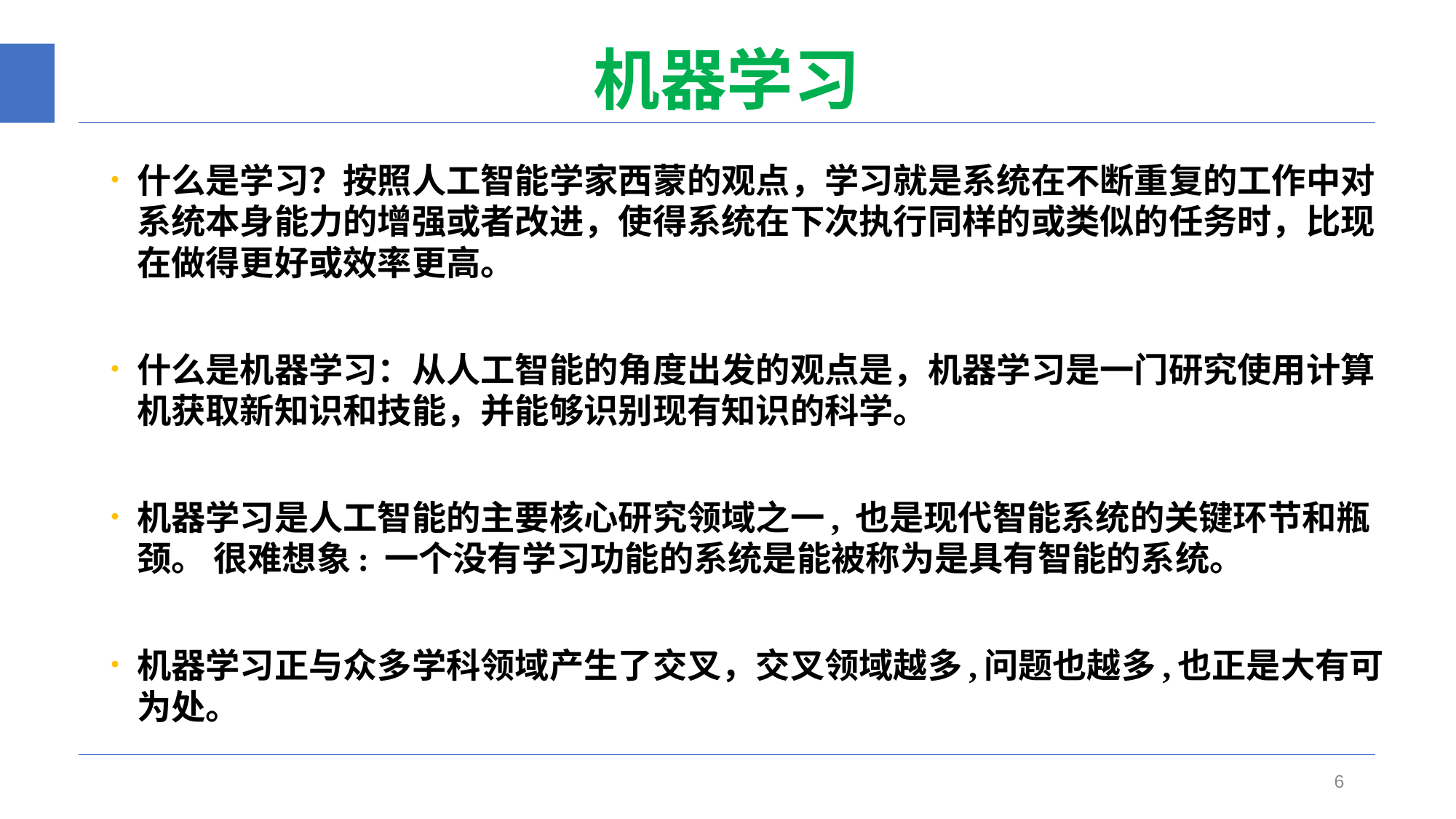

# 机器学习
什么是学习？按照人工智能学家西蒙的观点，学习就是系统在不断重复的工作中对系统本身能力的增强或者改进，使得系统在下次执行同样的或类似的任务时，比现在做得更好或效率更高。

什么是机器学习：从人工智能的角度出发的观点是，机器学习是一门研究使用计算机获取新知识和技能，并能够识别现有知识的科学。

机器学习是人工智能的主要核心研究领域之一, 也是现代智能系统的关键环节和瓶颈。 很难想象: 一个没有学习功能的系统是能被称为是具有智能的系统。

机器学习正与众多学科领域产生了交叉，交叉领域越多,问题也越多,也正是大有可为处。

6